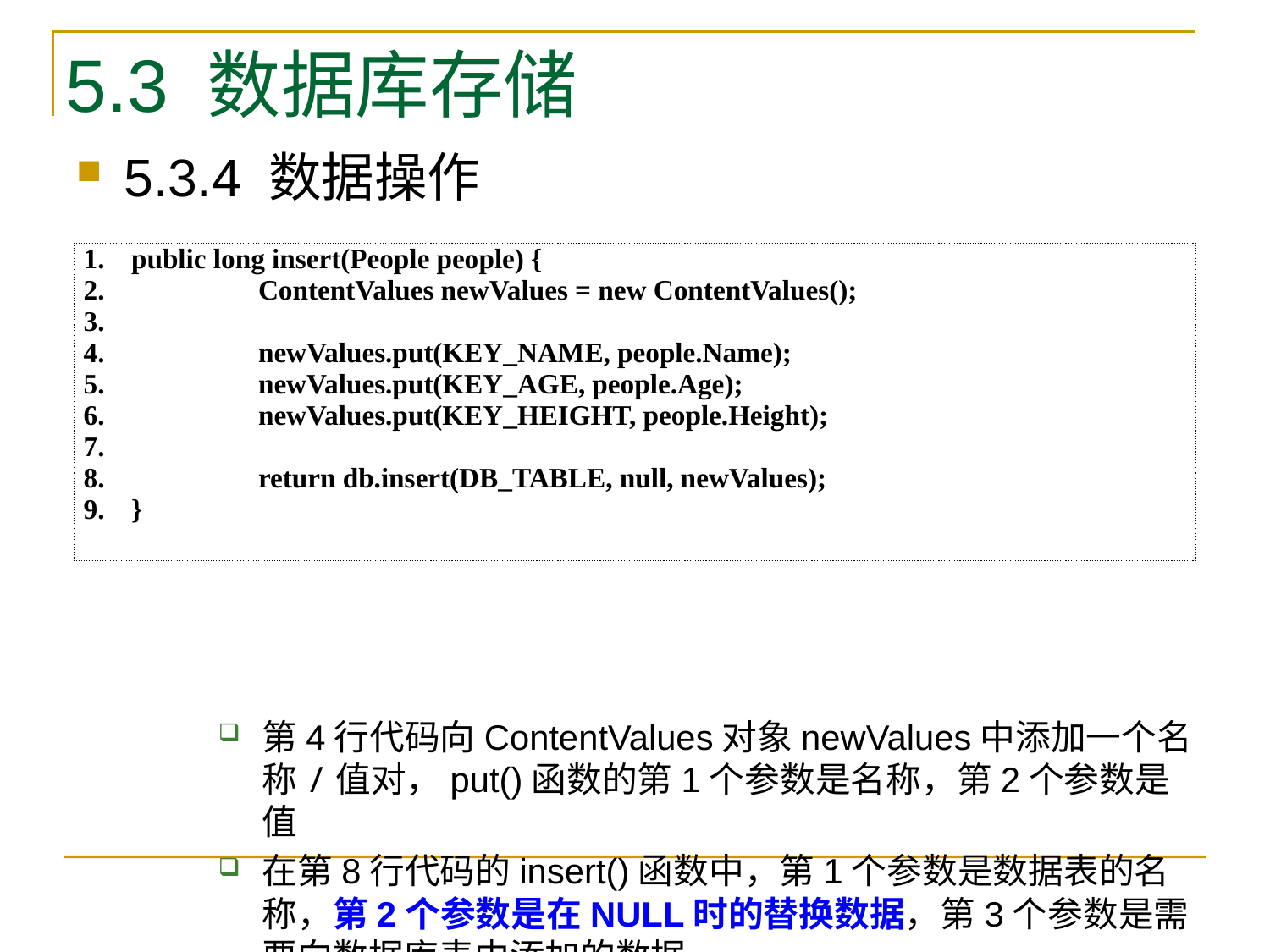

# 5.3 数据库存储
5.3.4 数据操作

第4行代码向ContentValues对象newValues中添加一个名称/值对，put()函数的第1个参数是名称，第2个参数是值
在第8行代码的insert()函数中，第1个参数是数据表的名称，第2个参数是在NULL时的替换数据，第3个参数是需要向数据库表中添加的数据
| public long insert(People people) { ContentValues newValues = new ContentValues(); newValues.put(KEY\_NAME, people.Name); newValues.put(KEY\_AGE, people.Age); newValues.put(KEY\_HEIGHT, people.Height); return db.insert(DB\_TABLE, null, newValues); } |
| --- |